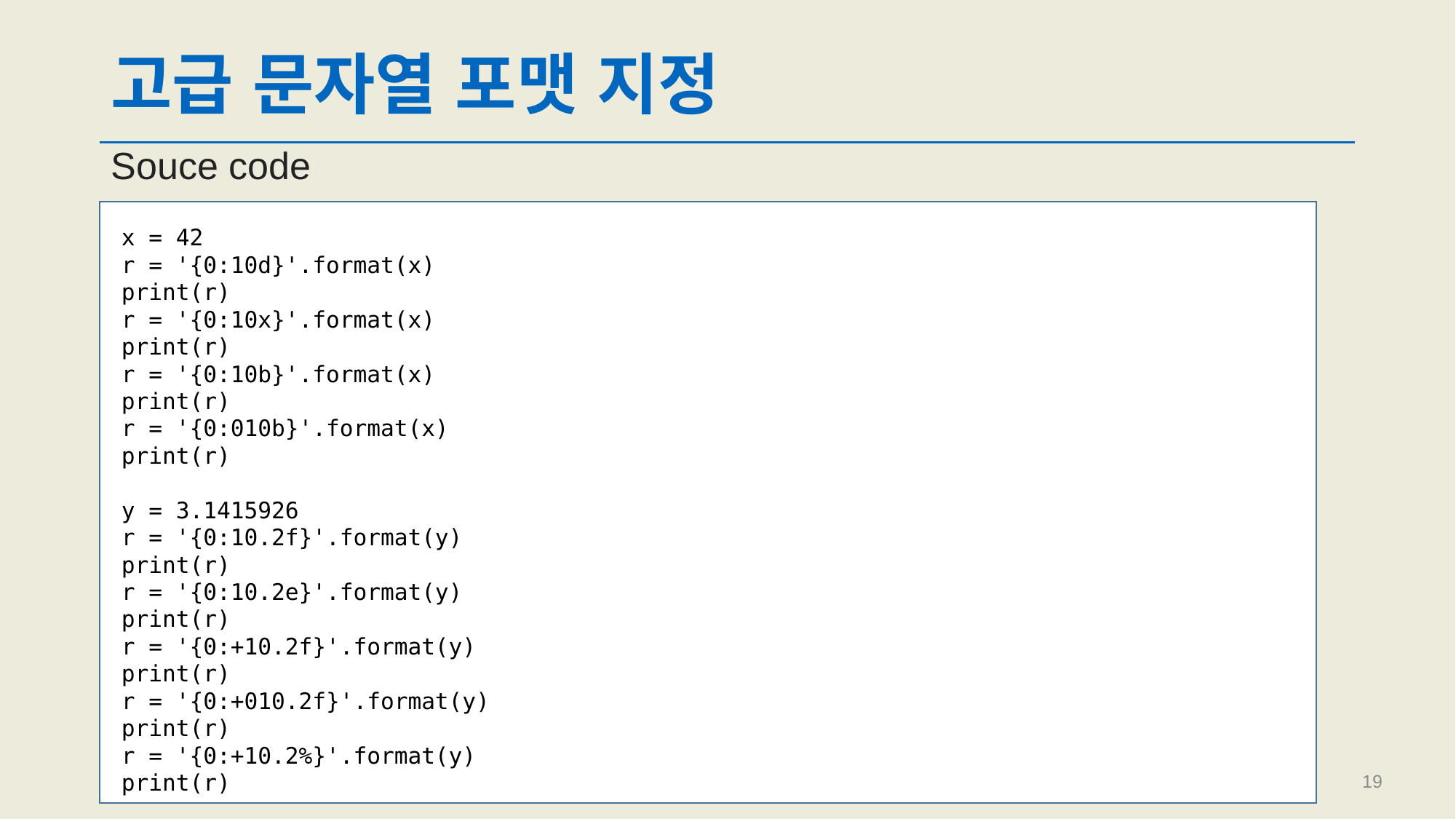

# 고급 문자열 포맷 지정
Souce code
x = 42
r = '{0:10d}'.format(x)
print(r)
r = '{0:10x}'.format(x)
print(r)
r = '{0:10b}'.format(x)
print(r)
r = '{0:010b}'.format(x)
print(r)

y = 3.1415926
r = '{0:10.2f}'.format(y)
print(r)
r = '{0:10.2e}'.format(y)
print(r)
r = '{0:+10.2f}'.format(y)
print(r)
r = '{0:+010.2f}'.format(y)
print(r)
r = '{0:+10.2%}'.format(y)
print(r)
19